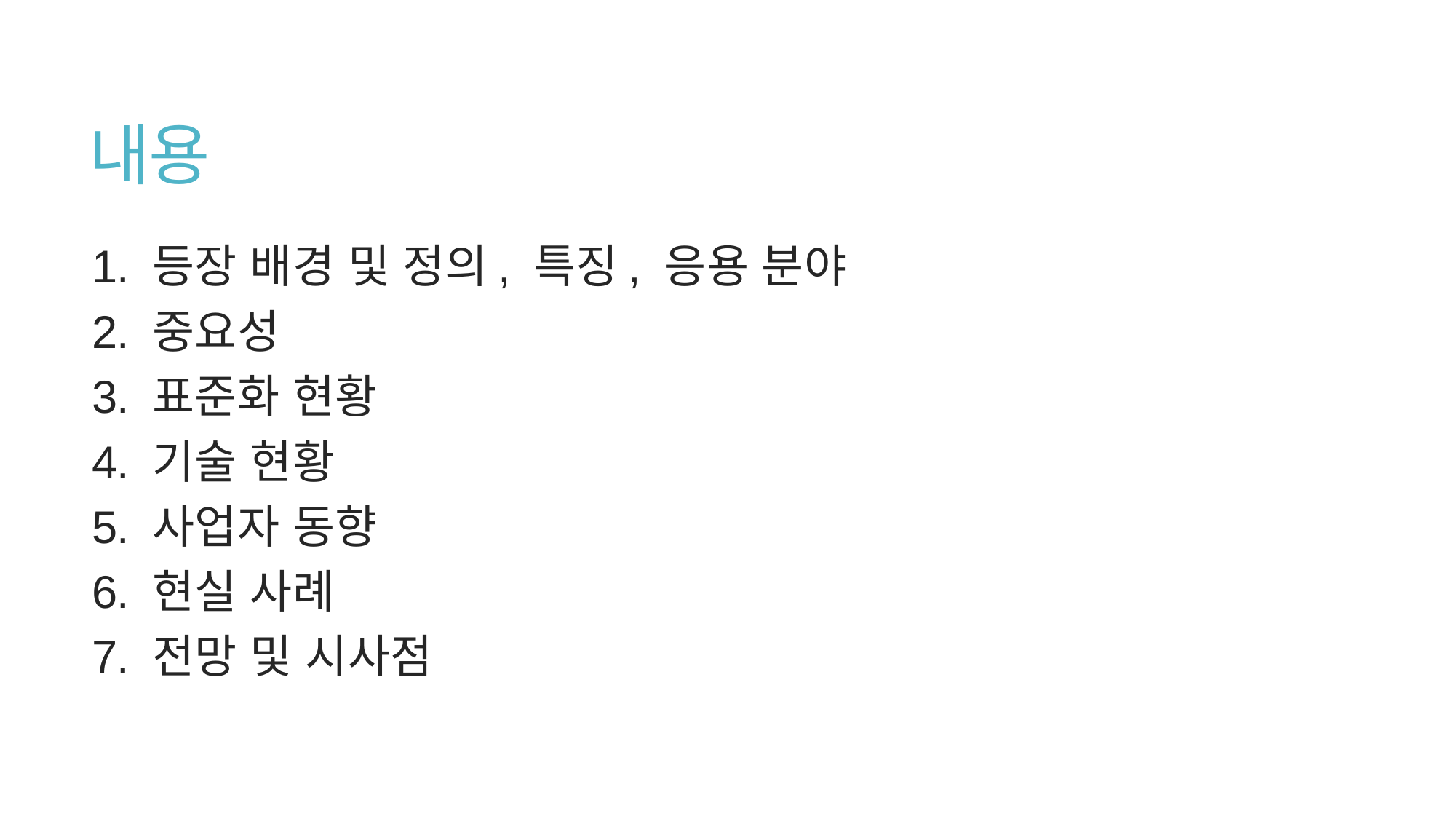

# 내용
등장 배경 및 정의, 특징, 응용 분야
중요성
표준화 현황
기술 현황
사업자 동향
현실 사례
전망 및 시사점